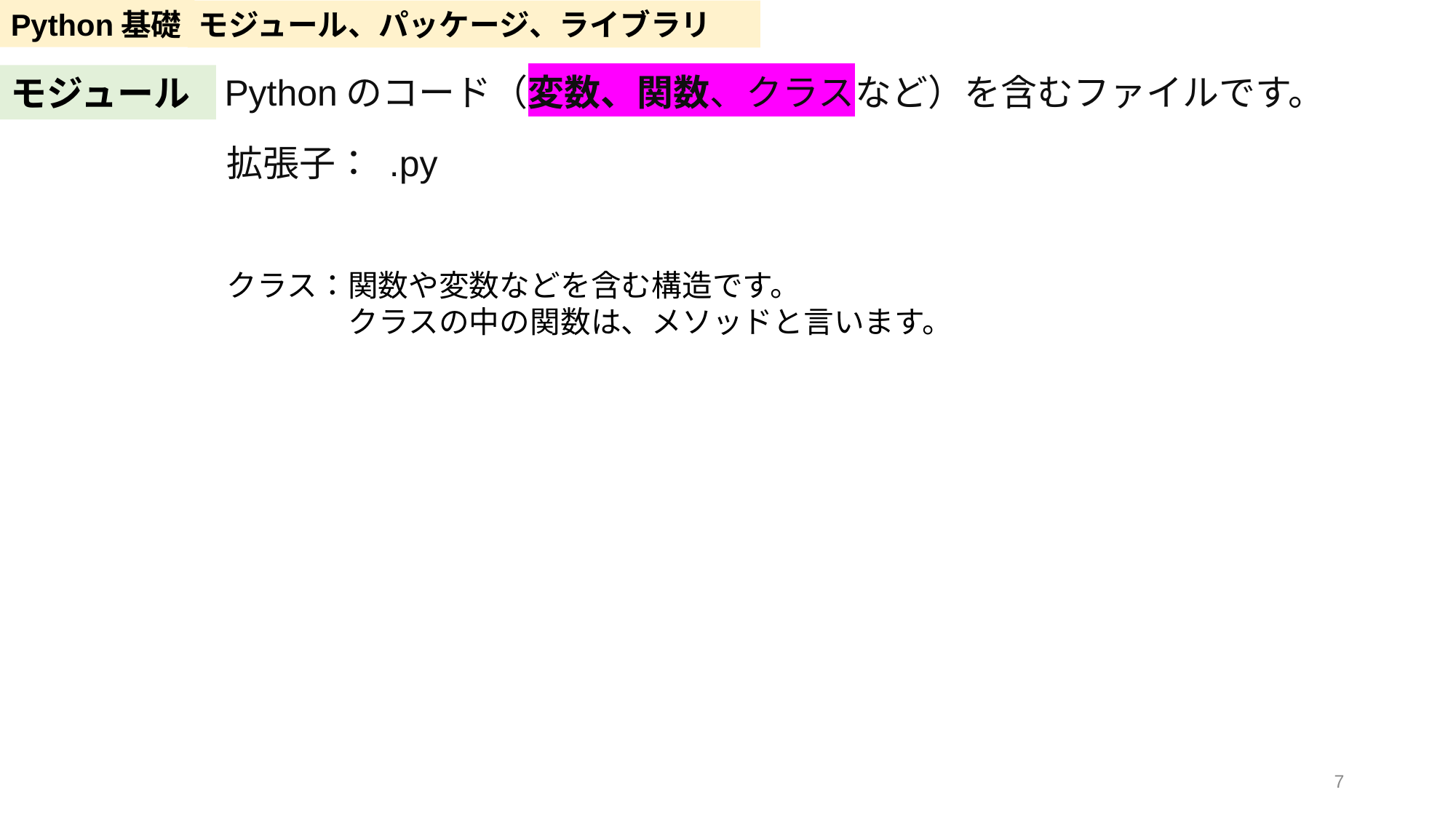

Python基礎
モジュール、パッケージ、ライブラリ
Pythonのコード（変数、関数、クラスなど）を含むファイルです。
モジュール
拡張子： .py
クラス：関数や変数などを含む構造です。
　　　　クラスの中の関数は、メソッドと言います。
7